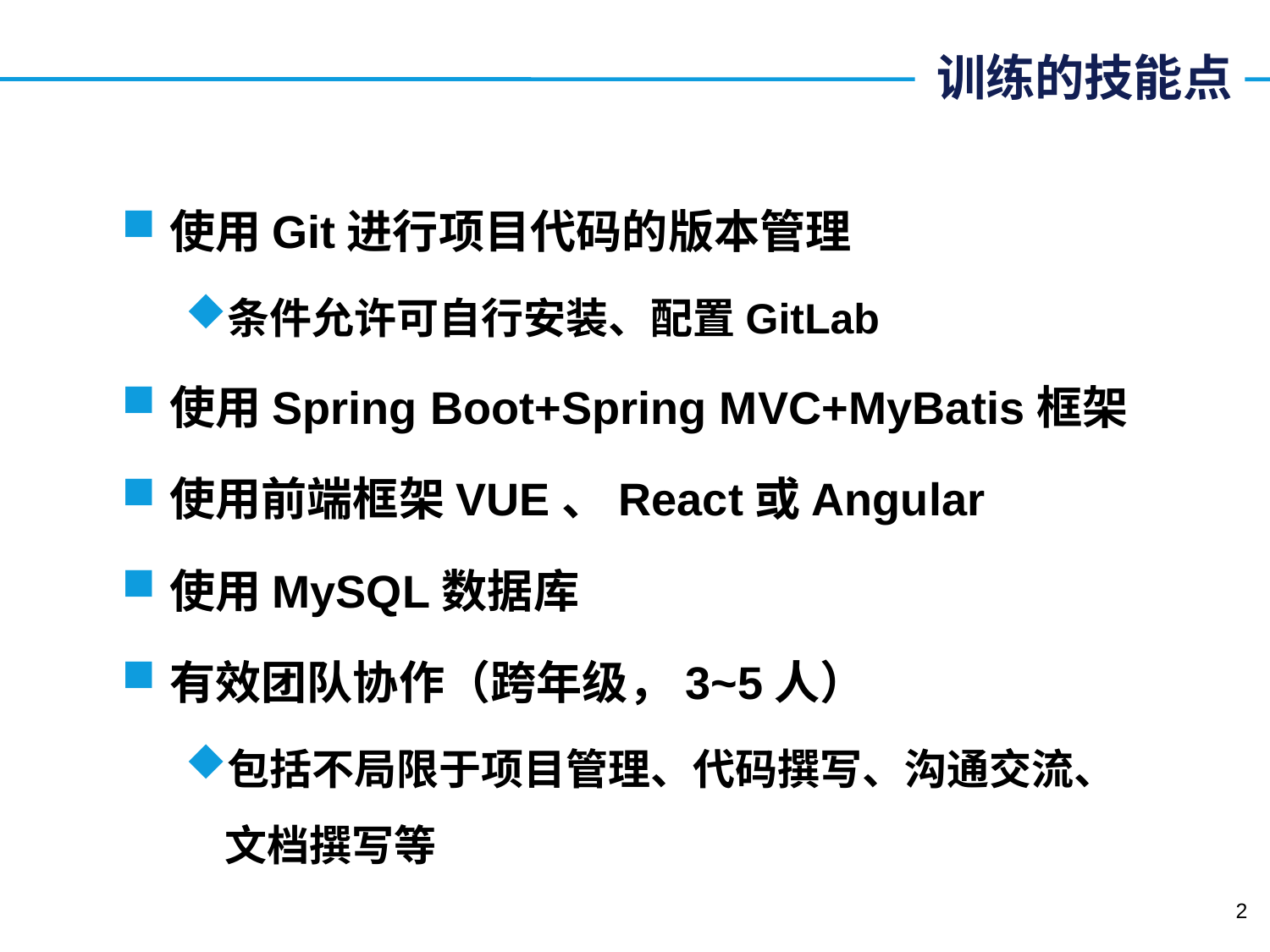

# 训练的技能点
使用Git进行项目代码的版本管理
条件允许可自行安装、配置GitLab
使用Spring Boot+Spring MVC+MyBatis框架
使用前端框架VUE、React或Angular
使用MySQL数据库
有效团队协作（跨年级，3~5人）
包括不局限于项目管理、代码撰写、沟通交流、文档撰写等

2